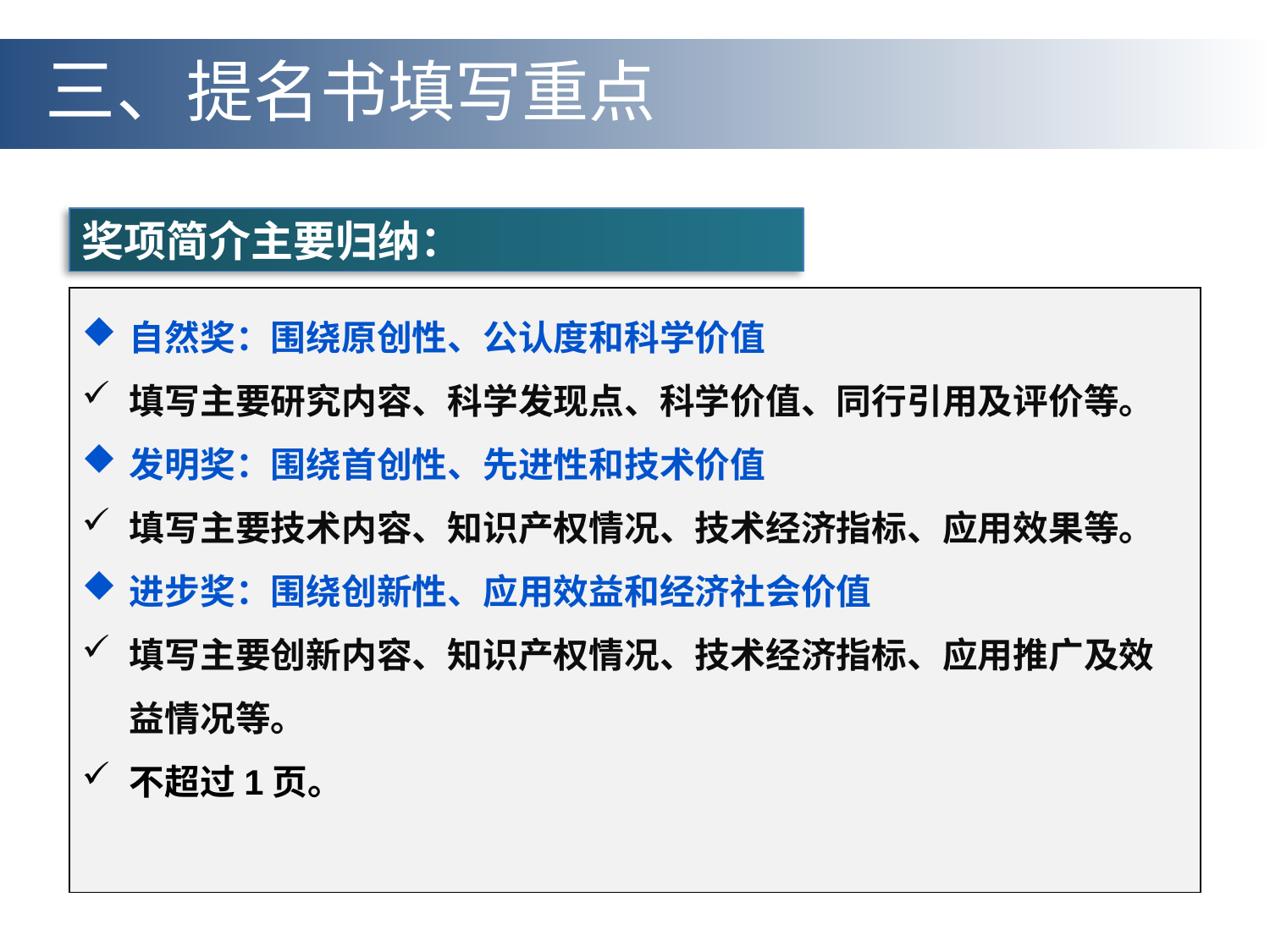

三、提名书填写重点

奖项简介主要归纳：
自然奖：围绕原创性、公认度和科学价值
填写主要研究内容、科学发现点、科学价值、同行引用及评价等。
发明奖：围绕首创性、先进性和技术价值
填写主要技术内容、知识产权情况、技术经济指标、应用效果等。
进步奖：围绕创新性、应用效益和经济社会价值
填写主要创新内容、知识产权情况、技术经济指标、应用推广及效益情况等。
不超过1页。